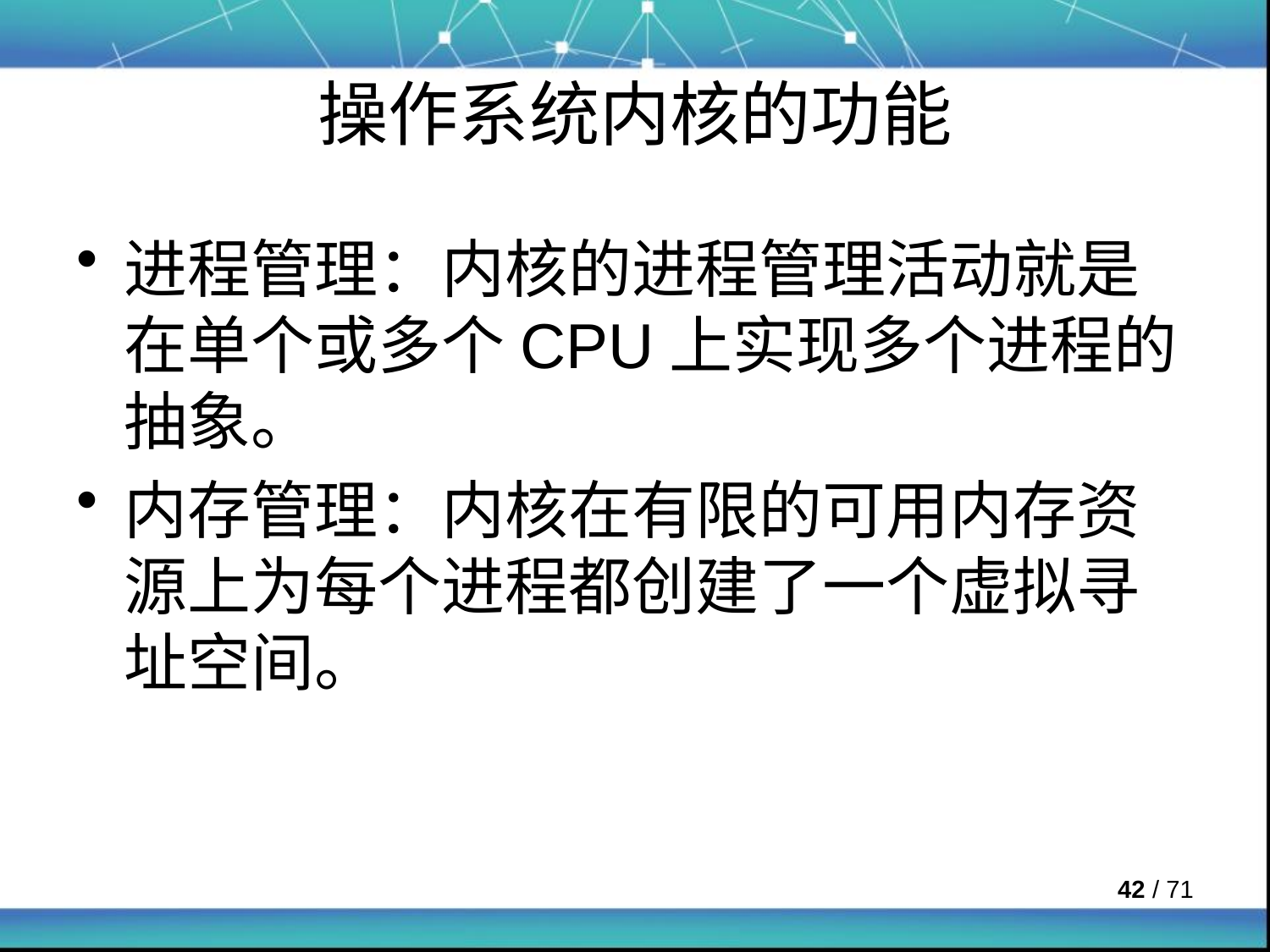

# 操作系统内核的功能
进程管理：内核的进程管理活动就是在单个或多个CPU上实现多个进程的抽象。
内存管理：内核在有限的可用内存资源上为每个进程都创建了一个虚拟寻址空间。
42 / 71